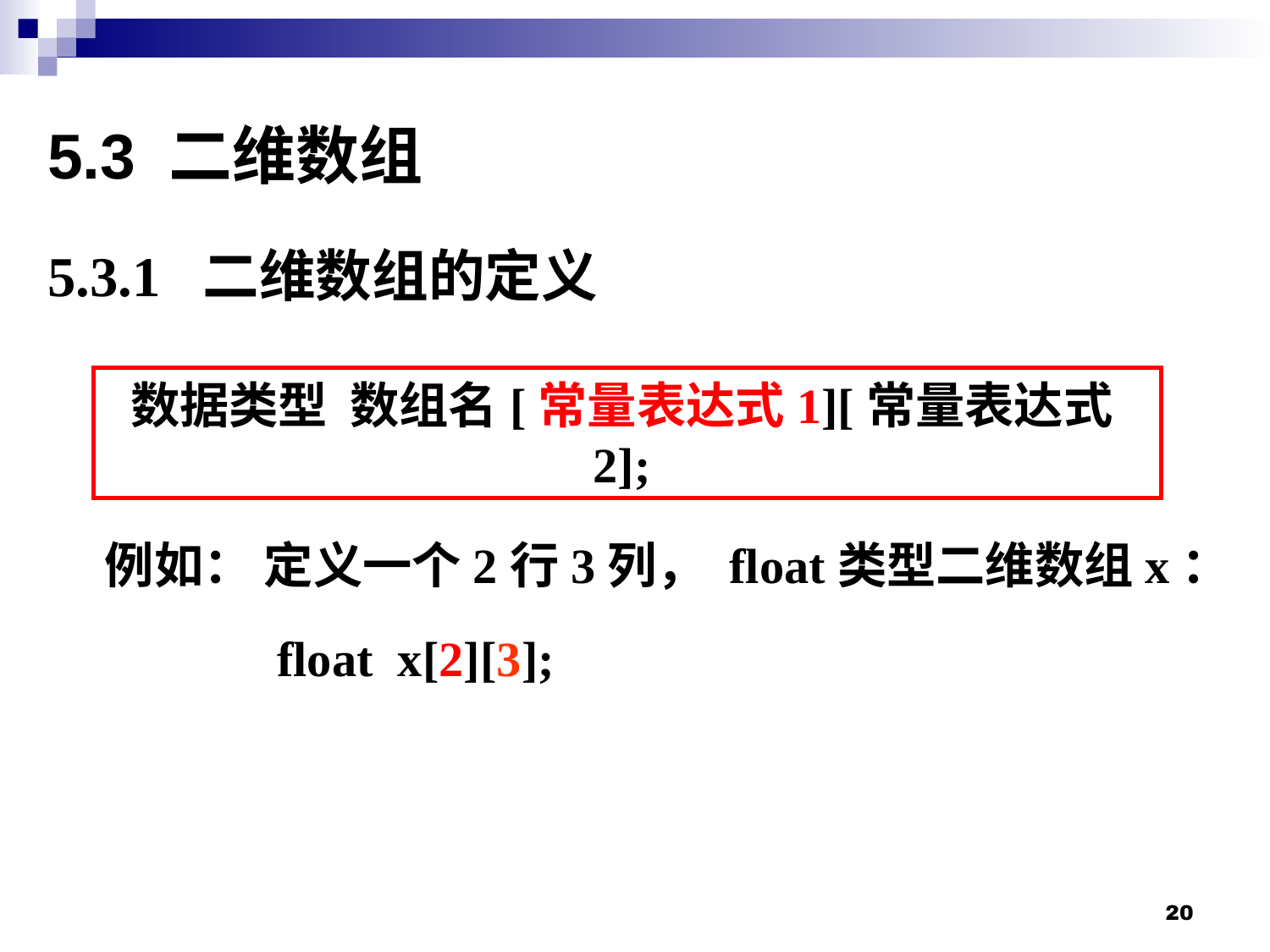

5.3 二维数组
5.3.1  二维数组的定义
数据类型  数组名[常量表达式1][常量表达式2];
例如： 定义一个2行3列， float类型二维数组x：
              float  x[2][3];
20